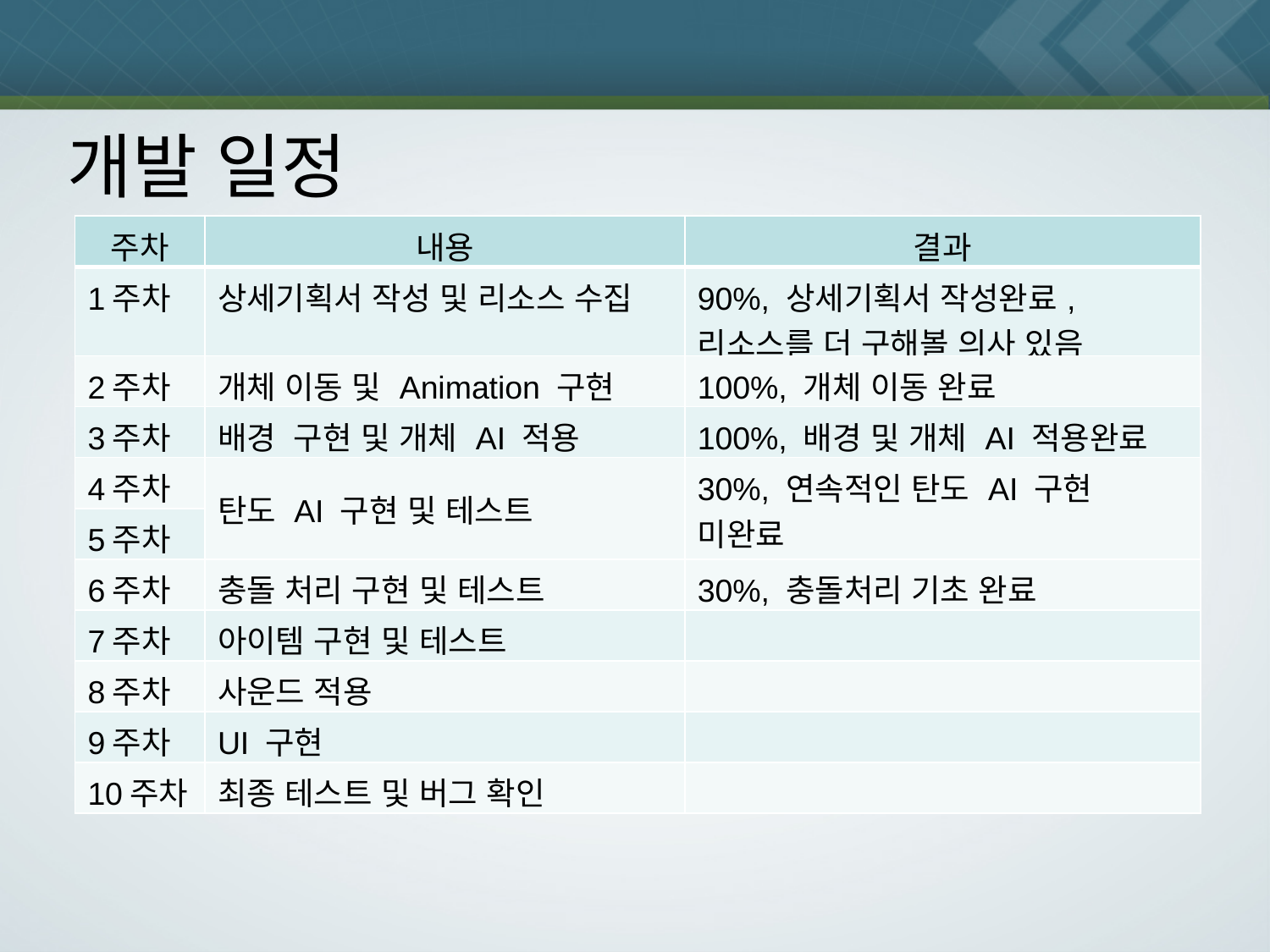

개발 일정
| 주차 | 내용 | 결과 |
| --- | --- | --- |
| 1주차 | 상세기획서 작성 및 리소스 수집 | 90%, 상세기획서 작성완료, 리소스를 더 구해볼 의사 있음 |
| 2주차 | 개체 이동 및 Animation 구현 | 100%, 개체 이동 완료 |
| 3주차 | 배경 구현 및 개체 AI 적용 | 100%, 배경 및 개체 AI 적용완료 |
| 4주차 | 탄도 AI 구현 및 테스트 | 30%, 연속적인 탄도 AI 구현 미완료 |
| 5주차 |  |  |
| 6주차 | 충돌 처리 구현 및 테스트 | 30%, 충돌처리 기초 완료 |
| 7주차 | 아이템 구현 및 테스트 |  |
| 8주차 | 사운드 적용 |  |
| 9주차 | UI 구현 |  |
| 10주차 | 최종 테스트 및 버그 확인 |  |